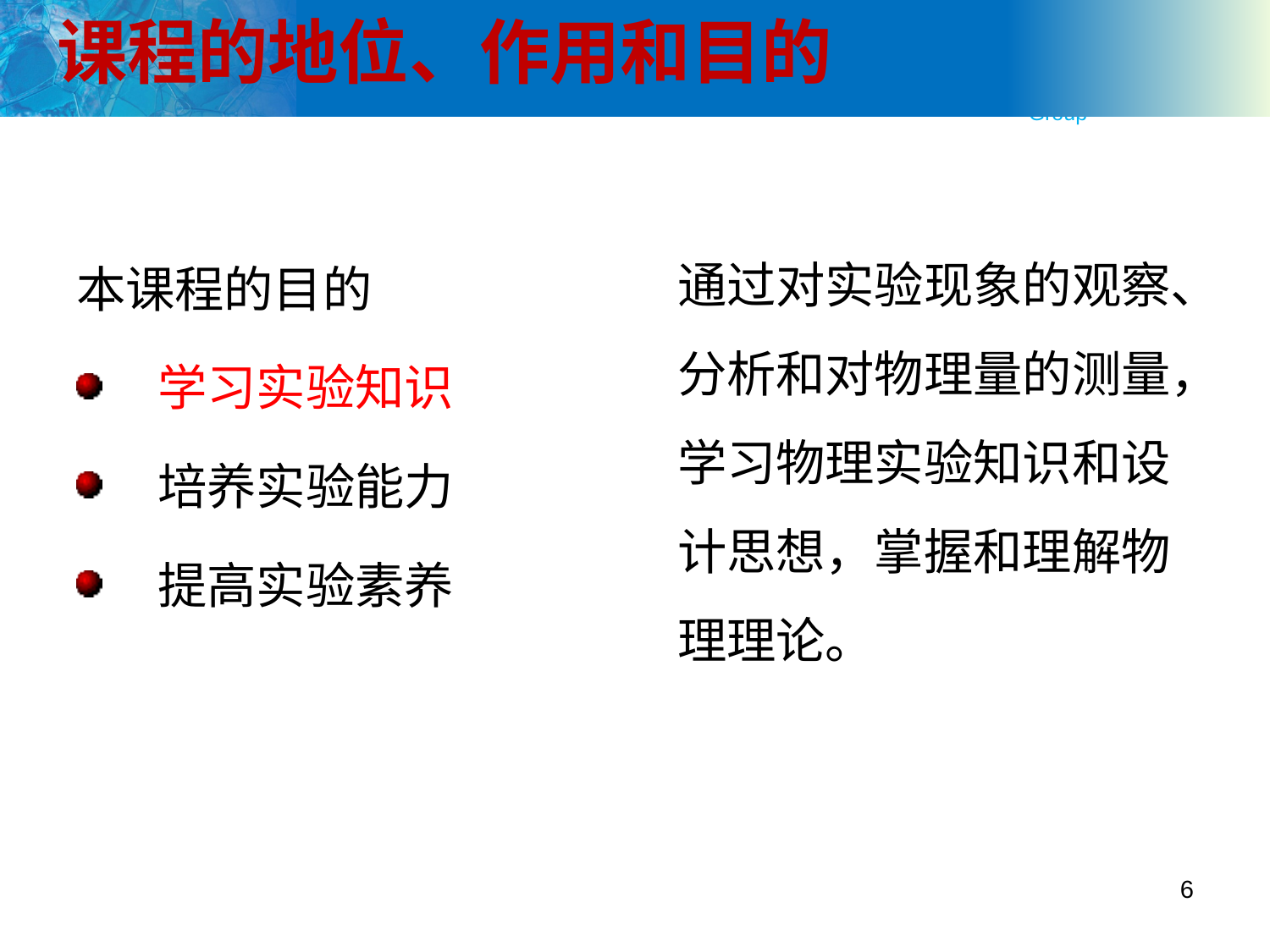

# 课程的地位、作用和目的
通过对实验现象的观察、分析和对物理量的测量，学习物理实验知识和设计思想，掌握和理解物理理论。
本课程的目的
  学习实验知识
  培养实验能力
  提高实验素养

6